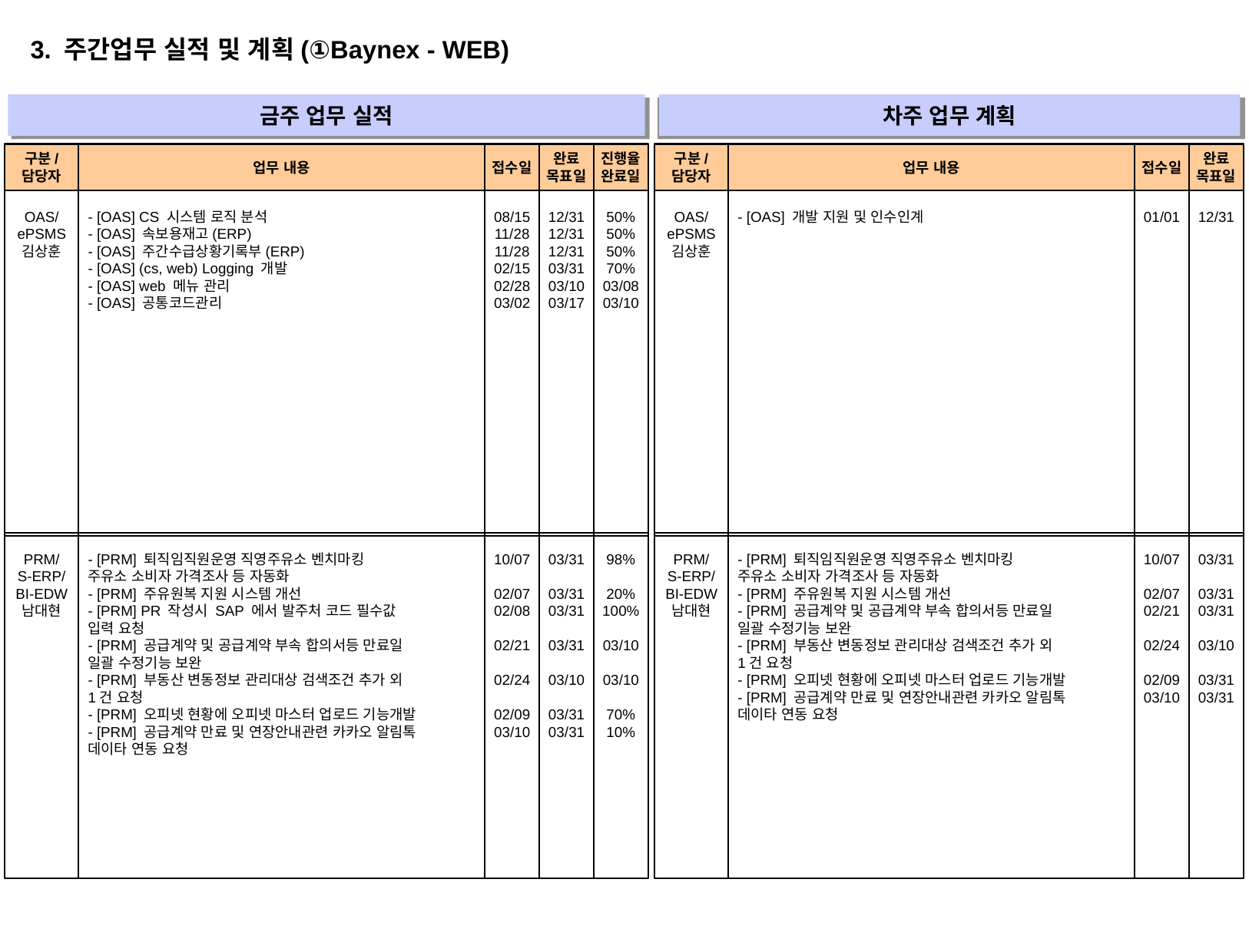

3. 주간업무 실적 및 계획(①Baynex - WEB)
금주 업무 실적
차주 업무 계획
" "
" "
구분/
담당자
업무 내용
접수일
완료
목표일
진행율
완료일
구분/
담당자
업무 내용
접수일
완료
목표일
OAS/
ePSMS
김상훈

- [OAS] CS 시스템 로직 분석
- [OAS] 속보용재고(ERP)
- [OAS] 주간수급상황기록부(ERP)
- [OAS] (cs, web) Logging 개발
- [OAS] web 메뉴 관리
- [OAS] 공통코드관리
08/15
11/28
11/28
02/15
02/28
03/02
12/31
12/31
12/31
03/31
03/10
03/17
50%
50%
50%
70%
03/08
03/10
OAS/
ePSMS
김상훈

- [OAS] 개발 지원 및 인수인계
01/01
12/31
PRM/
S-ERP/
BI-EDW
남대현

- [PRM] 퇴직임직원운영 직영주유소 벤치마킹
주유소 소비자 가격조사 등 자동화
- [PRM] 주유원복 지원 시스템 개선
- [PRM] PR 작성시 SAP 에서 발주처 코드 필수값
입력 요청
- [PRM] 공급계약 및 공급계약 부속 합의서등 만료일
일괄 수정기능 보완
- [PRM] 부동산 변동정보 관리대상 검색조건 추가 외
1건 요청
- [PRM] 오피넷 현황에 오피넷 마스터 업로드 기능개발
- [PRM] 공급계약 만료 및 연장안내관련 카카오 알림톡
데이타 연동 요청
10/07
02/07
02/08
02/21
02/24
02/09
03/10
03/31
03/31
03/31
03/31
03/10
03/31
03/31
98%
20%
100%
03/10
03/10
70%
10%
PRM/
S-ERP/
BI-EDW
남대현

- [PRM] 퇴직임직원운영 직영주유소 벤치마킹
주유소 소비자 가격조사 등 자동화
- [PRM] 주유원복 지원 시스템 개선
- [PRM] 공급계약 및 공급계약 부속 합의서등 만료일
일괄 수정기능 보완
- [PRM] 부동산 변동정보 관리대상 검색조건 추가 외
1건 요청
- [PRM] 오피넷 현황에 오피넷 마스터 업로드 기능개발
- [PRM] 공급계약 만료 및 연장안내관련 카카오 알림톡
데이타 연동 요청
10/07
02/07
02/21
02/24
02/09
03/10
03/31
03/31
03/31
03/10
03/31
03/31